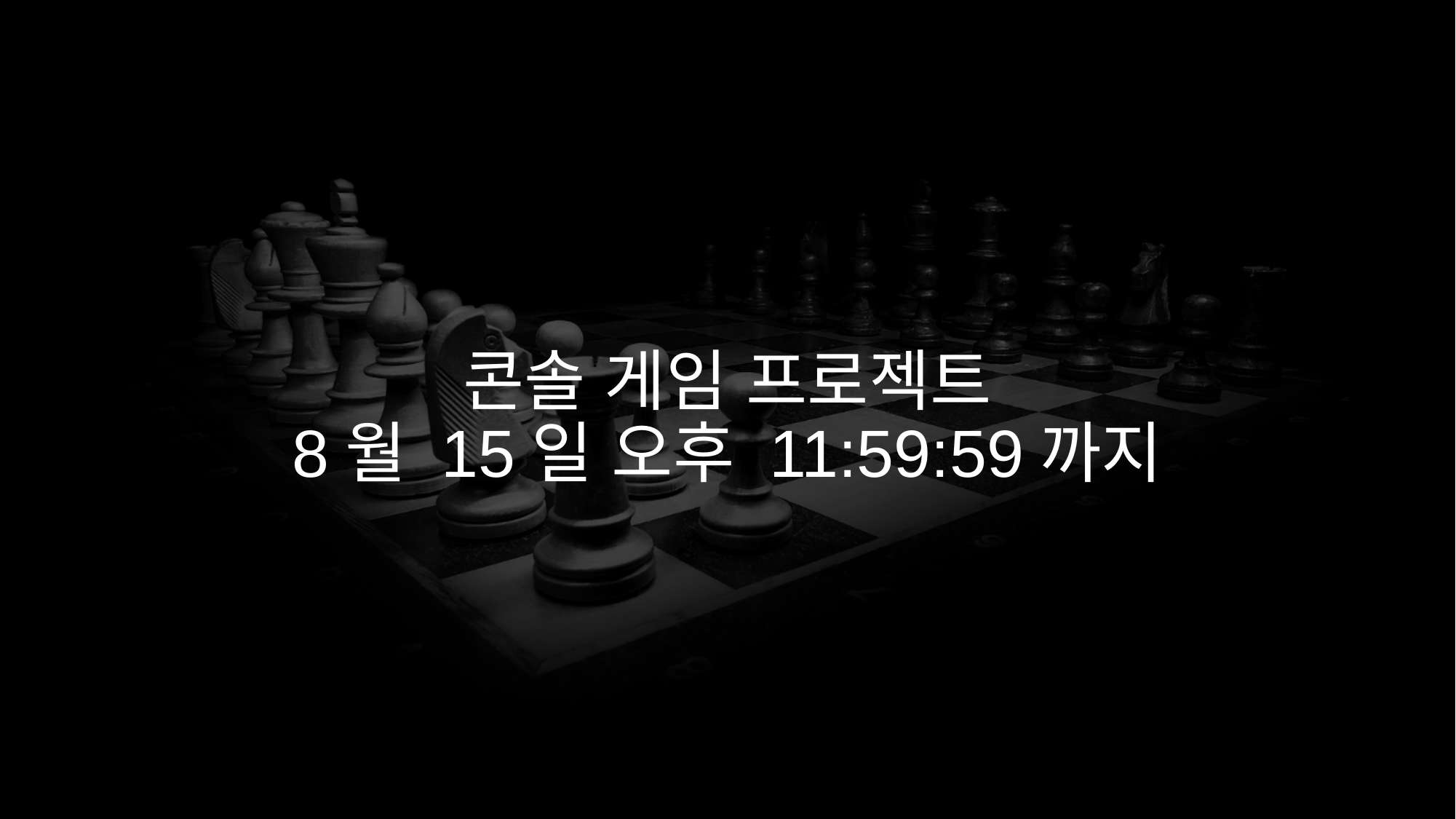

# 콘솔 게임 프로젝트 8월 15일 오후 11:59:59까지